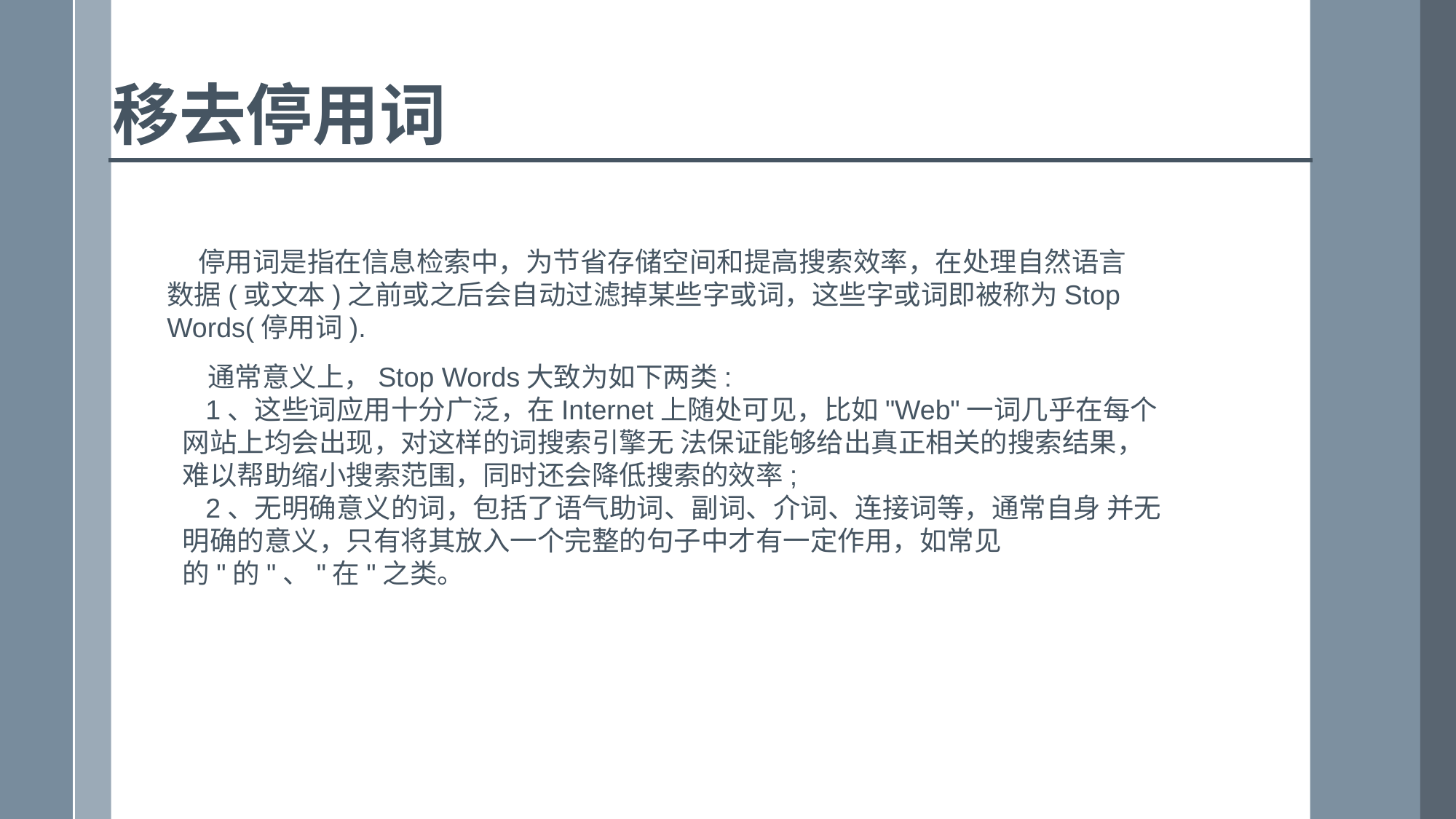

移去停用词
    停用词是指在信息检索中，为节省存储空间和提高搜索效率，在处理自然语言数据(或文本)之前或之后会自动过滤掉某些字或词，这些字或词即被称为Stop Words(停用词).

   通常意义上，Stop Words大致为如下两类:
   1、这些词应用十分广泛，在Internet上随处可见，比如"Web"一词几乎在每个网站上均会出现，对这样的词搜索引擎无 法保证能够给出真正相关的搜索结果，难以帮助缩小搜索范围，同时还会降低搜索的效率;
   2、无明确意义的词，包括了语气助词、副词、介词、连接词等，通常自身 并无明确的意义，只有将其放入一个完整的句子中才有一定作用，如常见的"的"、"在"之类。